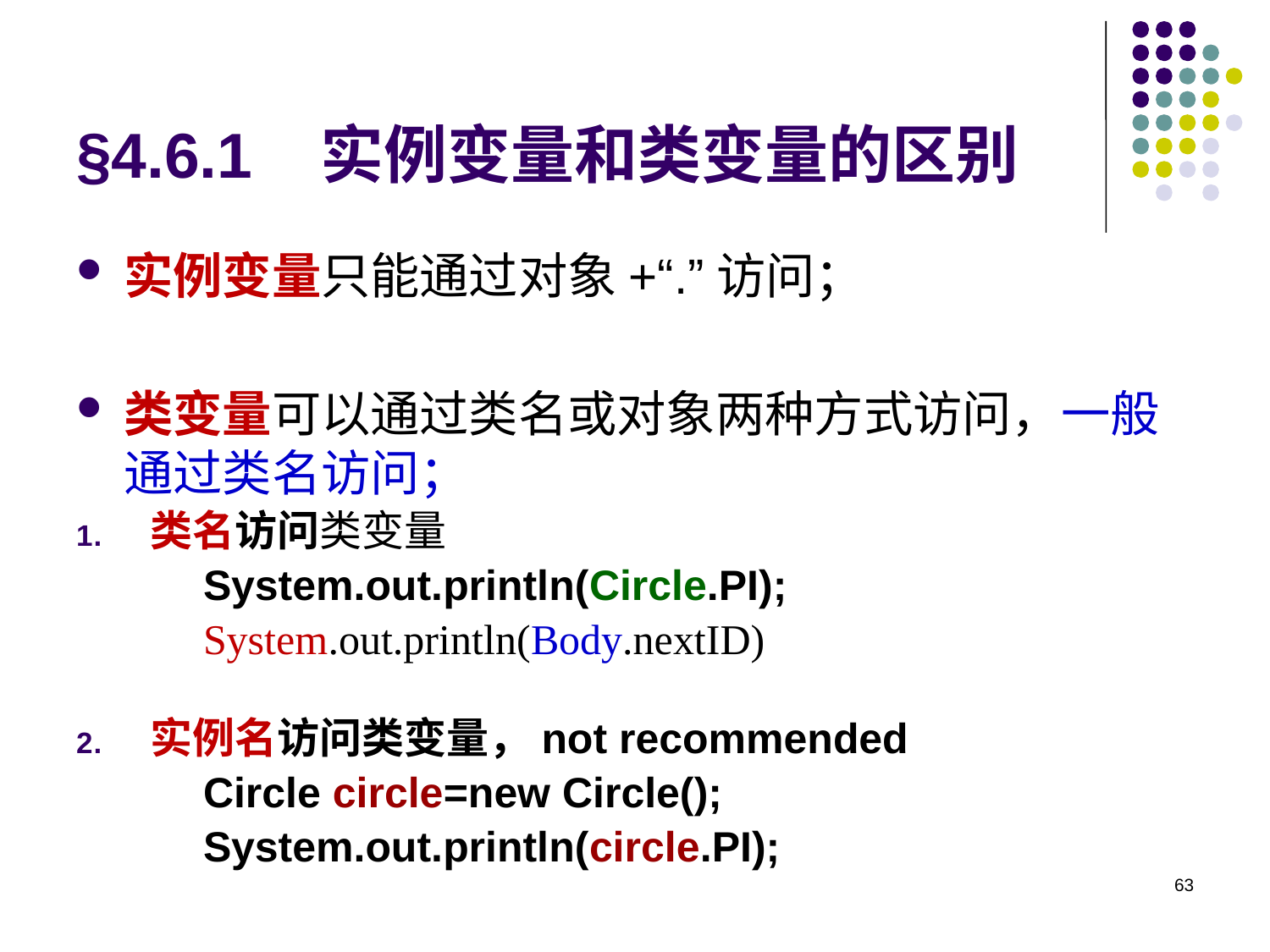

# §4.6.1   实例变量和类变量的区别
实例变量只能通过对象+“.”访问；

类变量可以通过类名或对象两种方式访问，一般通过类名访问；
类名访问类变量
System.out.println(Circle.PI);
System.out.println(Body.nextID)

实例名访问类变量，not recommended
Circle circle=new Circle();
System.out.println(circle.PI);

63